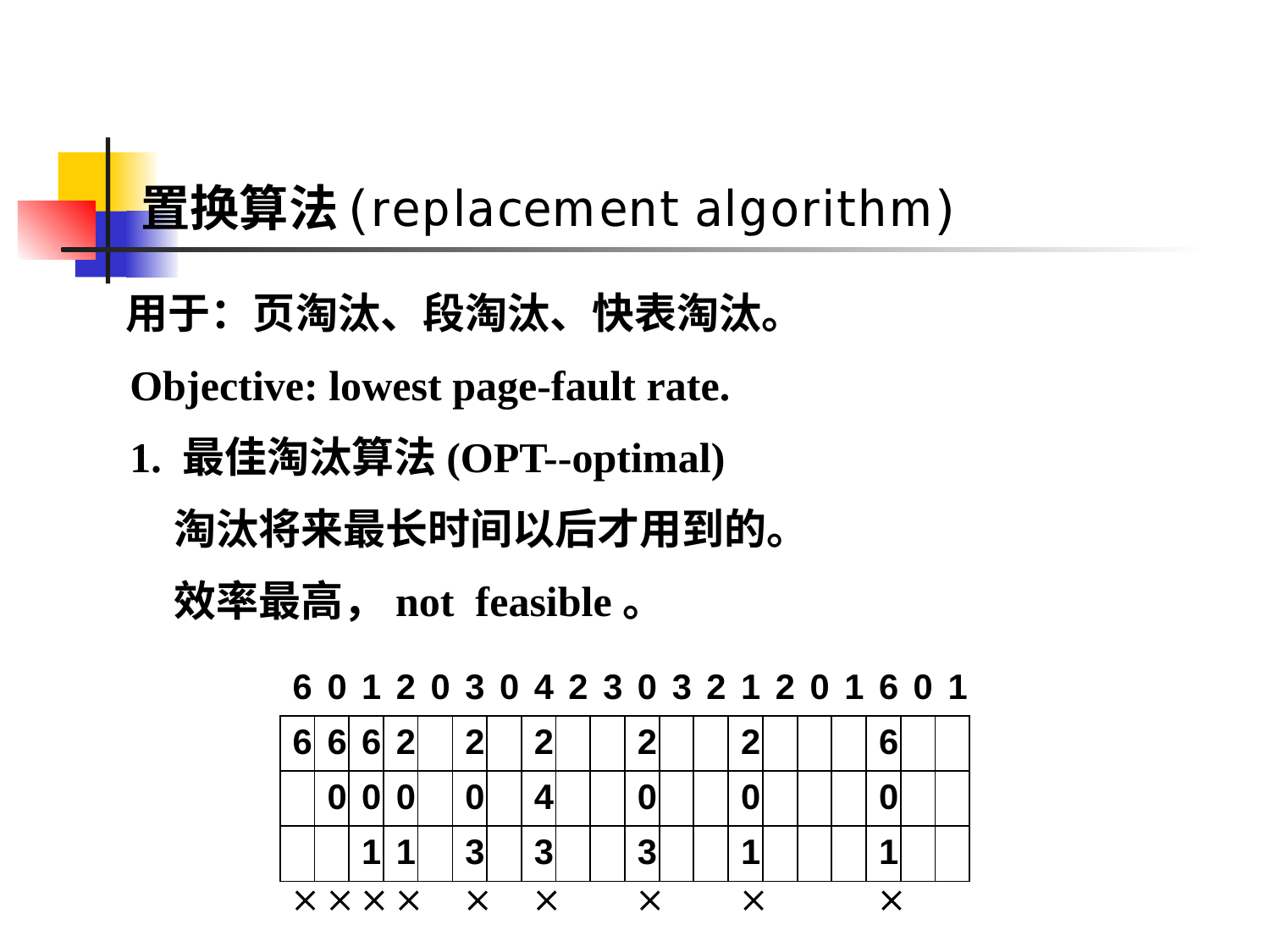

# 置换算法(replacement algorithm)
   用于：页淘汰、段淘汰、快表淘汰。
    Objective: lowest page-fault rate.
    1. 最佳淘汰算法(OPT--optimal)
        淘汰将来最长时间以后才用到的。
        效率最高，not  feasible。

| 6 | 0 | 1 | 2 | 0 | 3 | 0 | 4 | 2 | 3 | 0 | 3 | 2 | 1 | 2 | 0 | 1 | 6 | 0 | 1 |
| --- | --- | --- | --- | --- | --- | --- | --- | --- | --- | --- | --- | --- | --- | --- | --- | --- | --- | --- | --- |
| 6 | 6 | 6 | 2 |  | 2 |  | 2 |  |  | 2 |  |  | 2 |  |  |  | 6 |  |  |
|  | 0 | 0 | 0 |  | 0 |  | 4 |  |  | 0 |  |  | 0 |  |  |  | 0 |  |  |
|  |  | 1 | 1 |  | 3 |  | 3 |  |  | 3 |  |  | 1 |  |  |  | 1 |  |  |
| × | × | × | × |  | × |  | × |  |  | × |  |  | × |  |  |  | × |  |  |